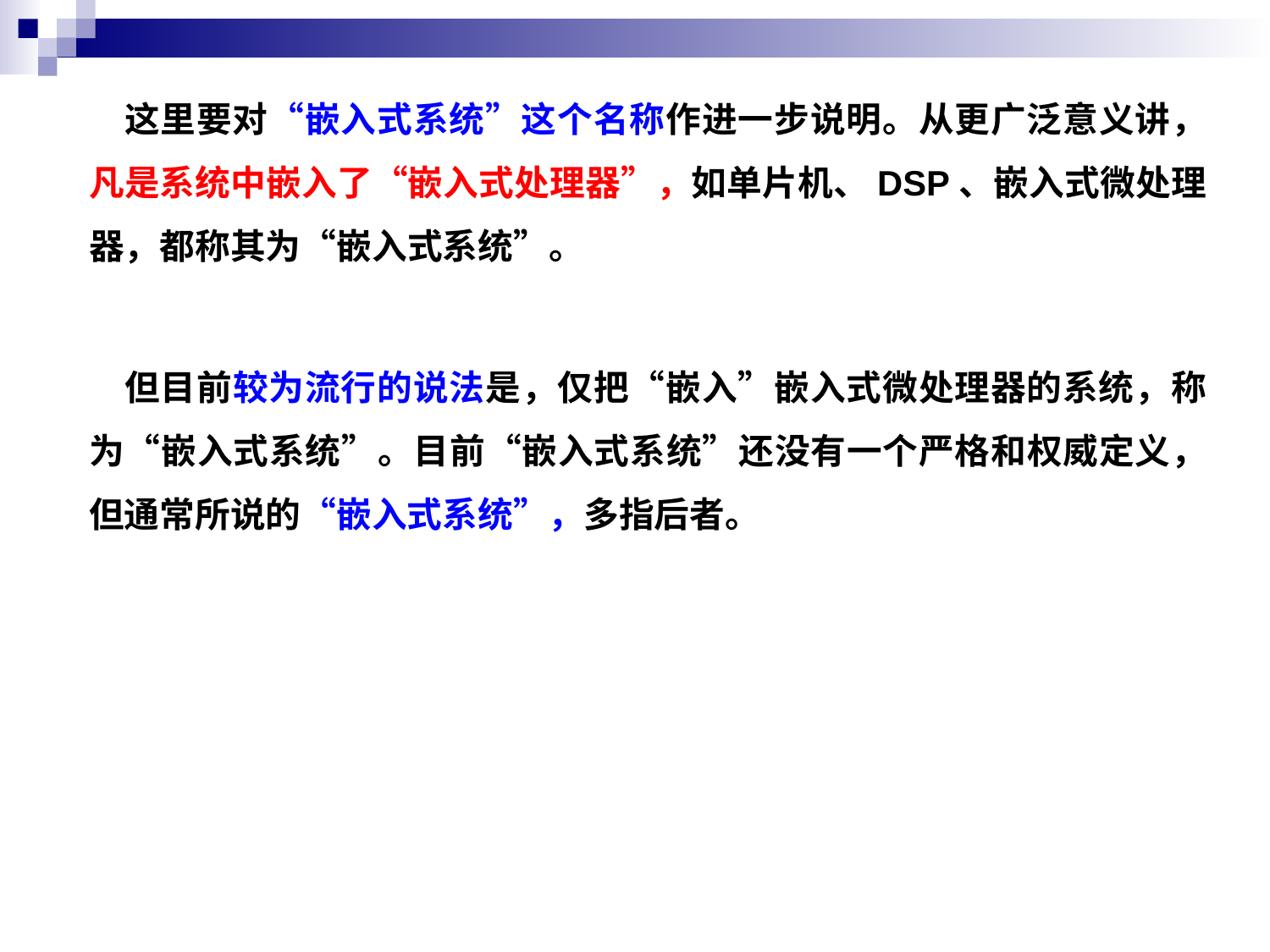

# 这里要对“嵌入式系统”这个名称作进一步说明。从更广泛意义讲，凡是系统中嵌入了“嵌入式处理器”，如单片机、DSP、嵌入式微处理器，都称其为“嵌入式系统”。

   但目前较为流行的说法是，仅把“嵌入”嵌入式微处理器的系统，称为“嵌入式系统”。目前“嵌入式系统”还没有一个严格和权威定义，但通常所说的“嵌入式系统”，多指后者。
58